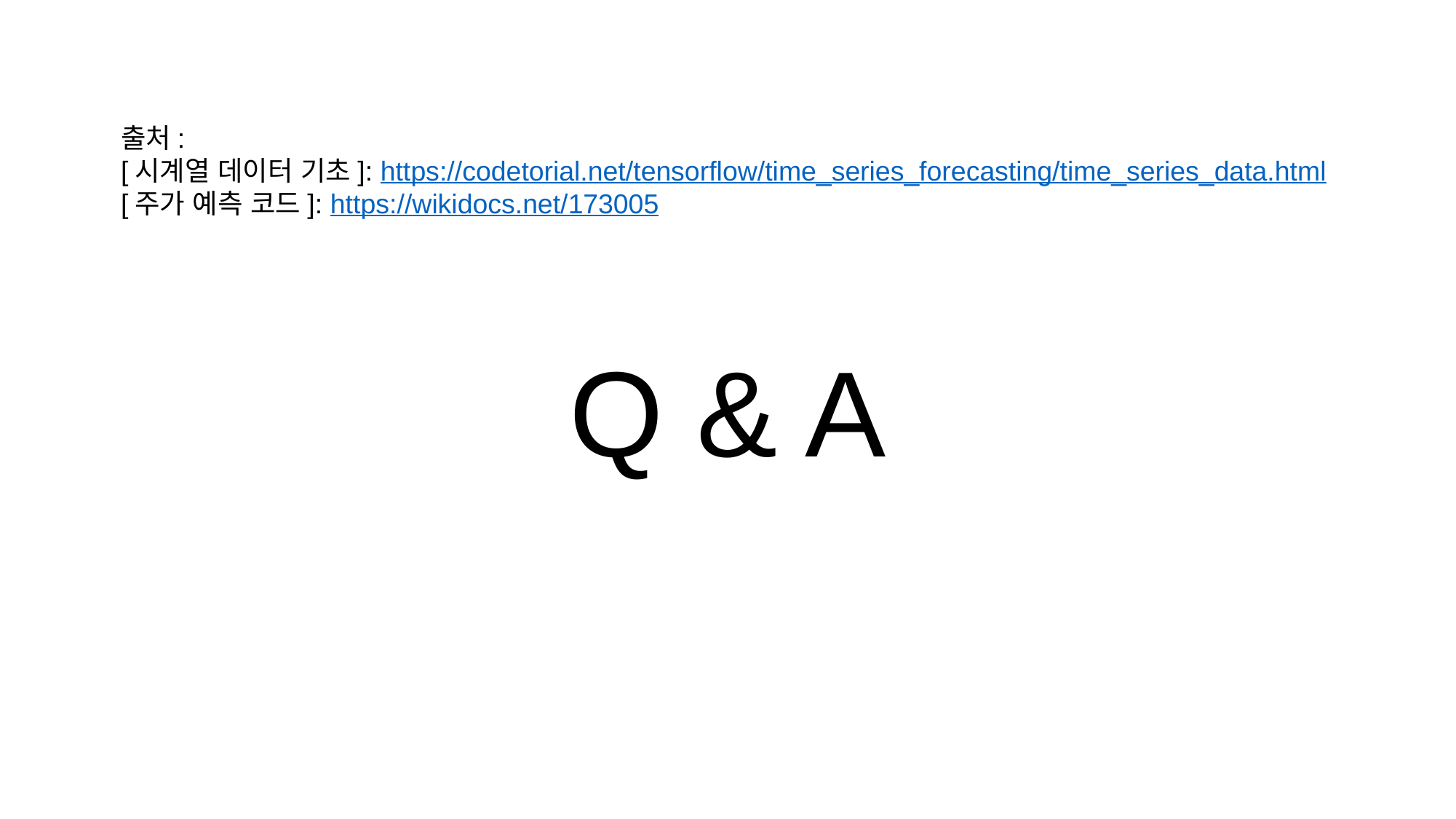

출처:
[시계열 데이터 기초]: https://codetorial.net/tensorflow/time_series_forecasting/time_series_data.html
[주가 예측 코드]: https://wikidocs.net/173005